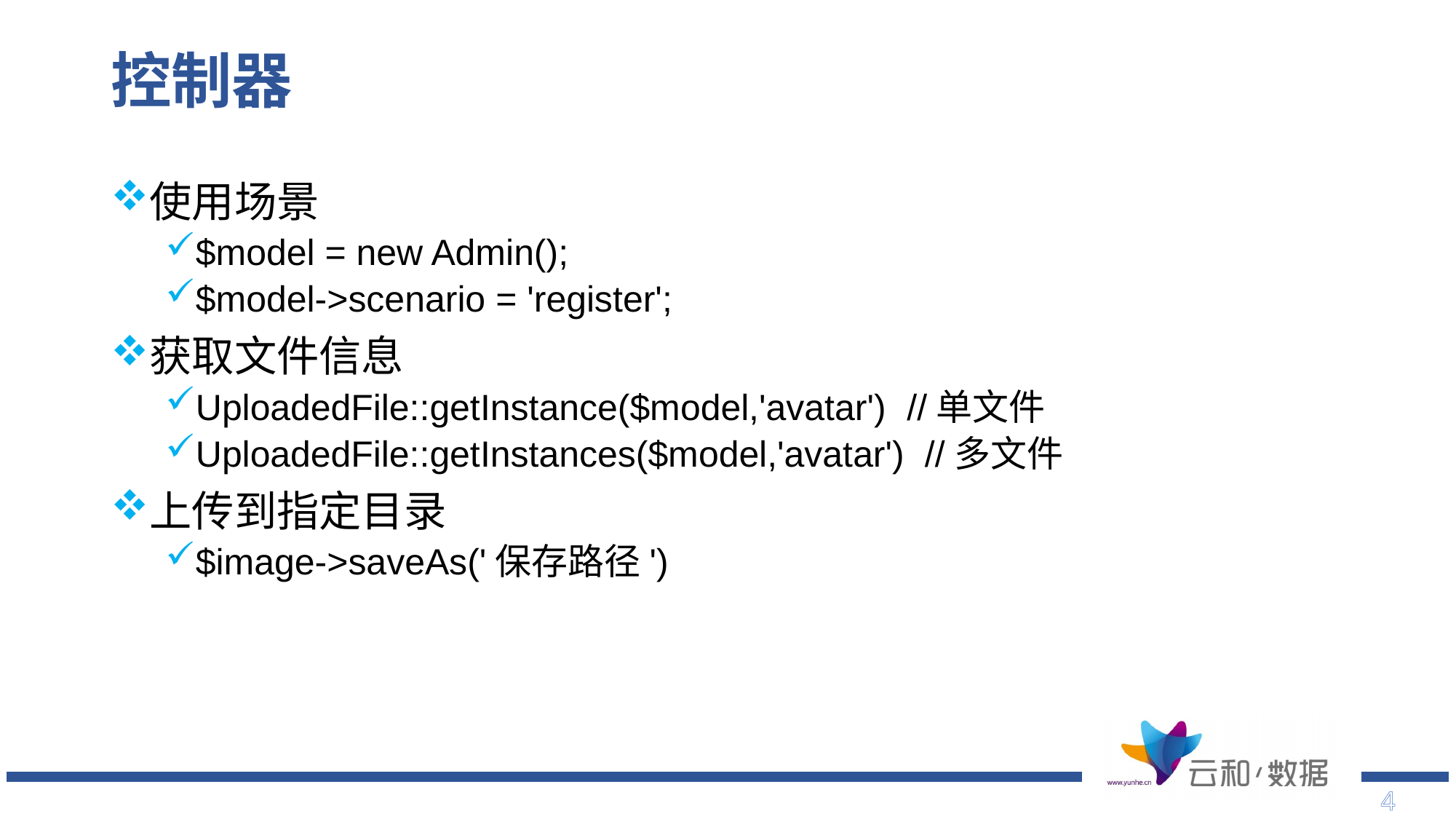

# 控制器
使用场景
$model = new Admin();
$model->scenario = 'register';
获取文件信息
UploadedFile::getInstance($model,'avatar')  //单文件
UploadedFile::getInstances($model,'avatar')  //多文件
上传到指定目录
$image->saveAs('保存路径')